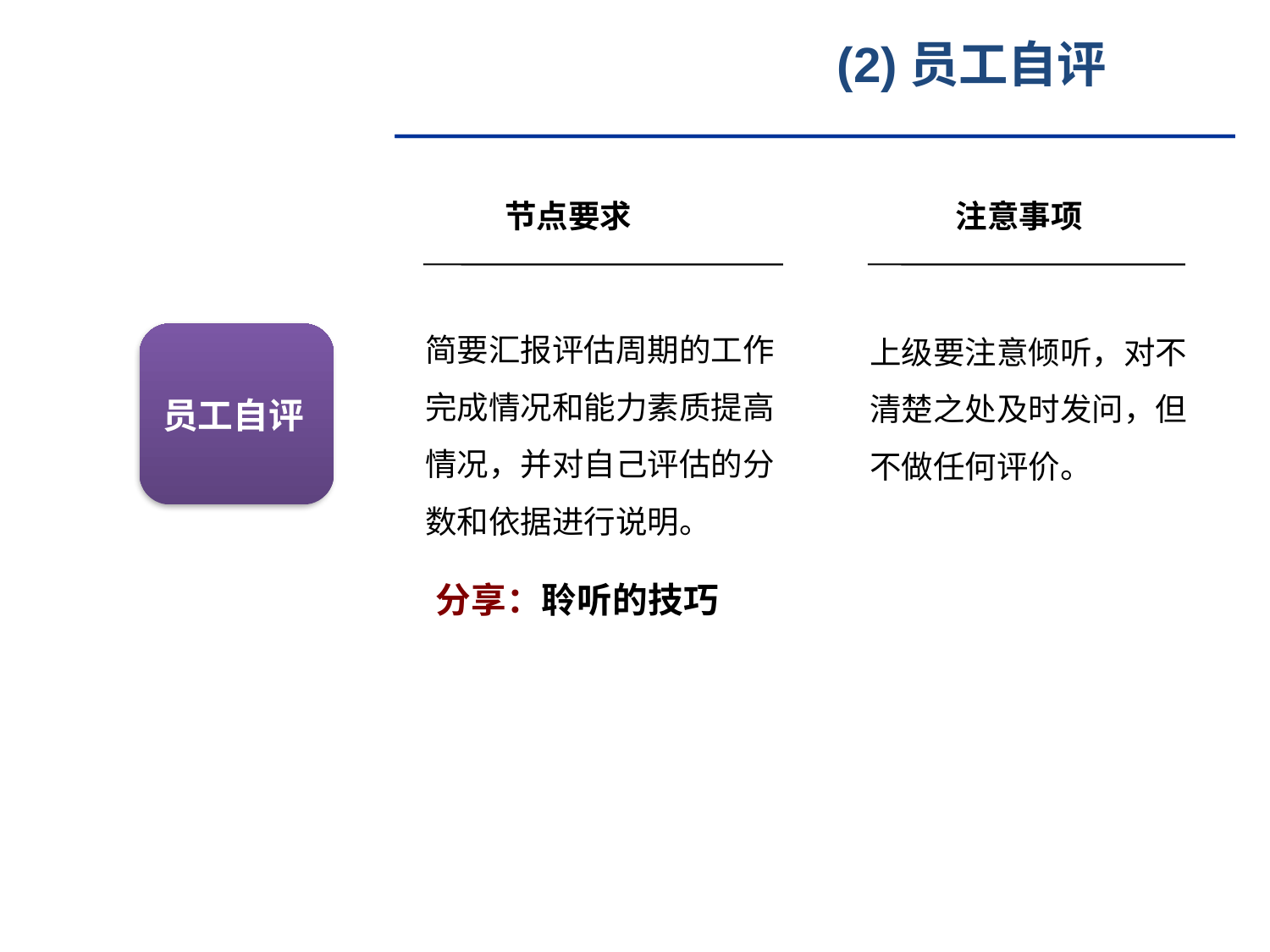

(2)员工自评

节点要求
注意事项

简要汇报评估周期的工作完成情况和能力素质提高情况，并对自己评估的分数和依据进行说明。
上级要注意倾听，对不清楚之处及时发问，但不做任何评价。

员工自评
分享：聆听的技巧